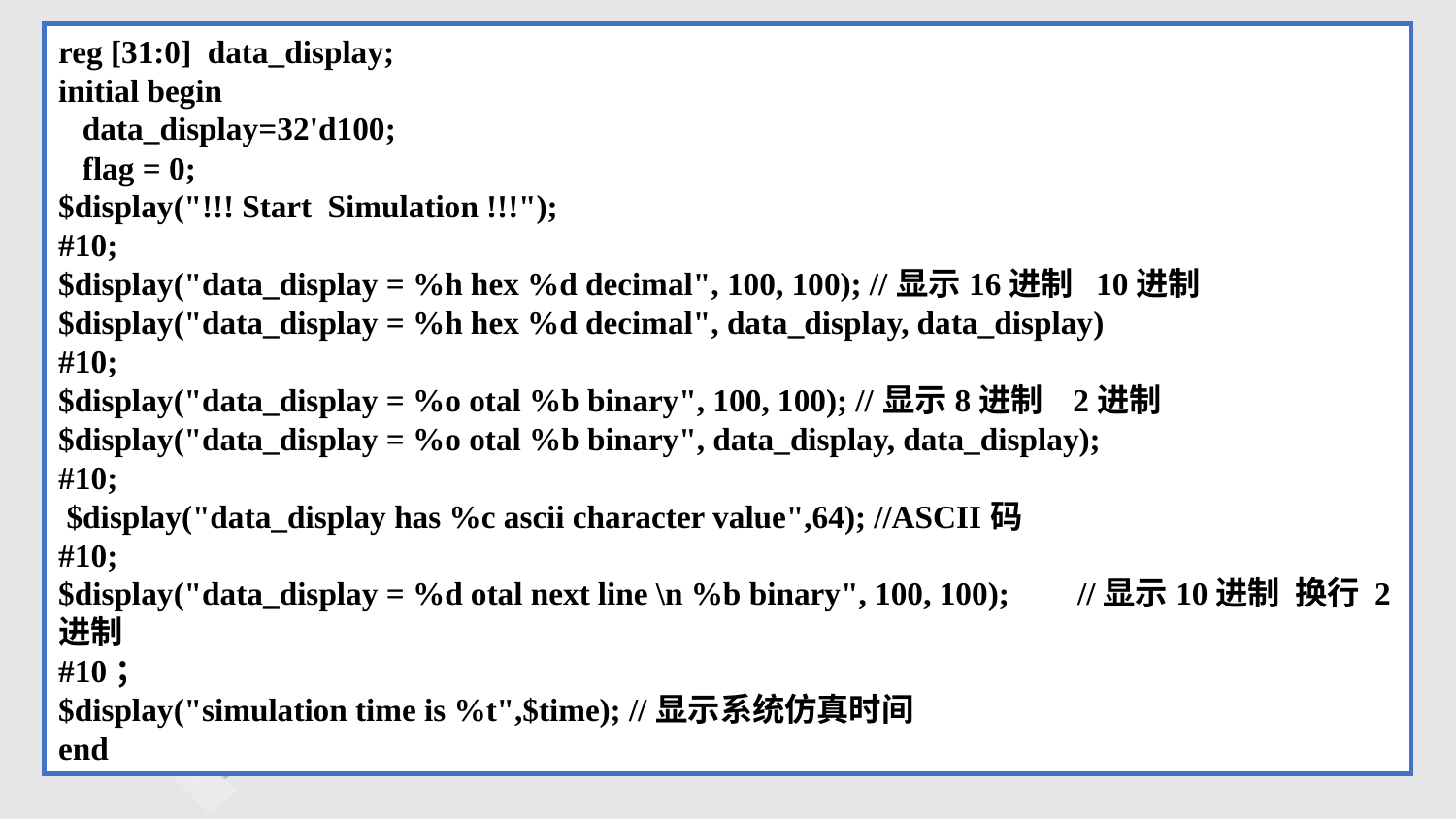

reg [31:0]  data_display;
initial begin
   data_display=32'd100;
   flag = 0;
$display("!!! Start  Simulation !!!");
#10;
$display("data_display = %h hex %d decimal", 100, 100); //显示16进制  10进制
$display("data_display = %h hex %d decimal", data_display, data_display)
#10;
$display("data_display = %o otal %b binary", 100, 100); //显示8进制   2进制
$display("data_display = %o otal %b binary", data_display, data_display);
#10;
 $display("data_display has %c ascii character value",64); //ASCII码
#10;
$display("data_display = %d otal next line \n %b binary", 100, 100);	//显示10进制  换行 2进制
#10；
$display("simulation time is %t",$time); //显示系统仿真时间
end